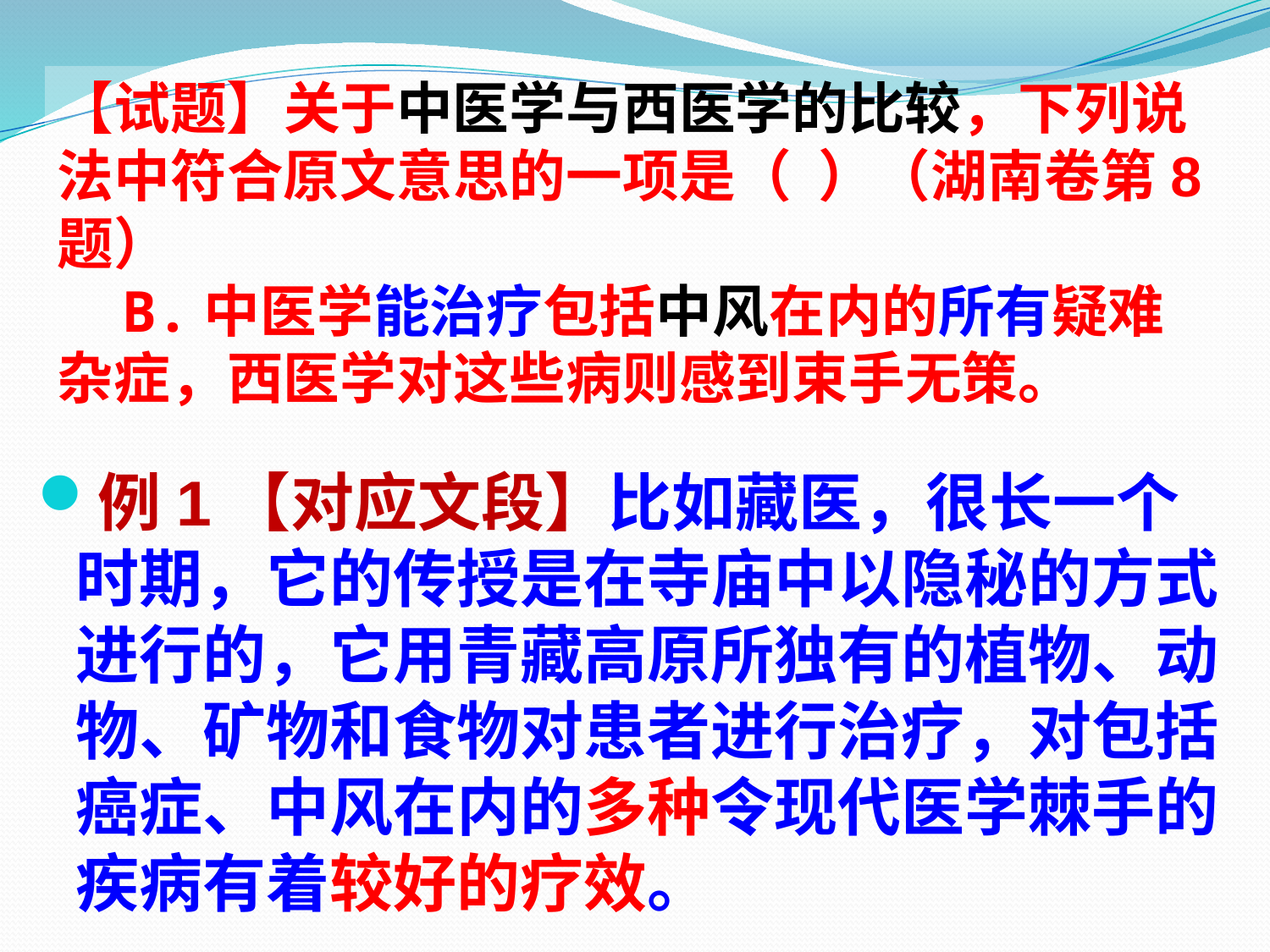

【试题】关于中医学与西医学的比较，下列说法中符合原文意思的一项是（  ）（湖南卷第8题）
    B.中医学能治疗包括中风在内的所有疑难杂症，西医学对这些病则感到束手无策。
例1【对应文段】比如藏医，很长一个时期，它的传授是在寺庙中以隐秘的方式进行的，它用青藏高原所独有的植物、动物、矿物和食物对患者进行治疗，对包括癌症、中风在内的多种令现代医学棘手的疾病有着较好的疗效。